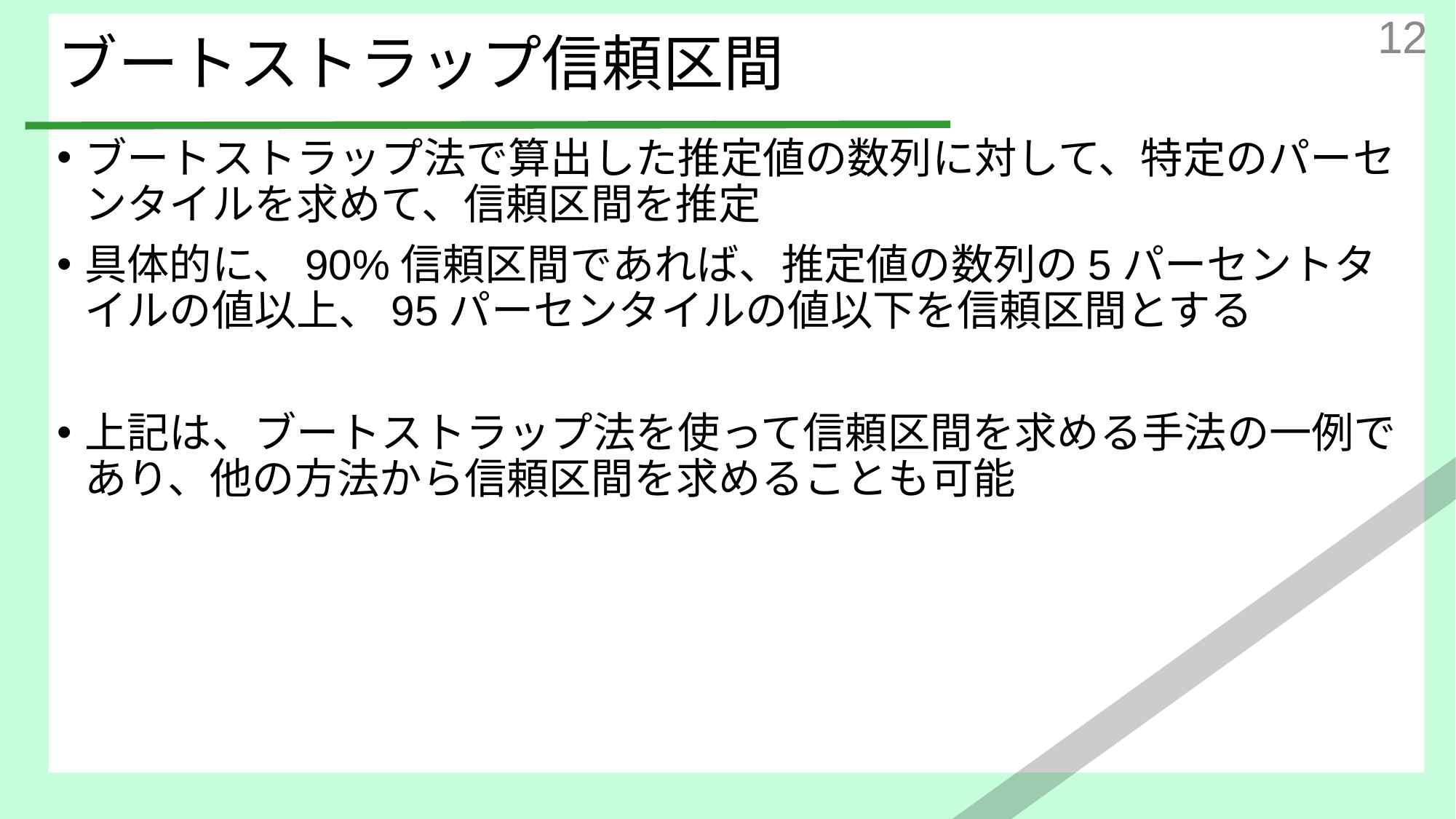

12
# ブートストラップ信頼区間
ブートストラップ法で算出した推定値の数列に対して、特定のパーセンタイルを求めて、信頼区間を推定
具体的に、90%信頼区間であれば、推定値の数列の5パーセントタイルの値以上、95パーセンタイルの値以下を信頼区間とする

上記は、ブートストラップ法を使って信頼区間を求める手法の一例であり、他の方法から信頼区間を求めることも可能